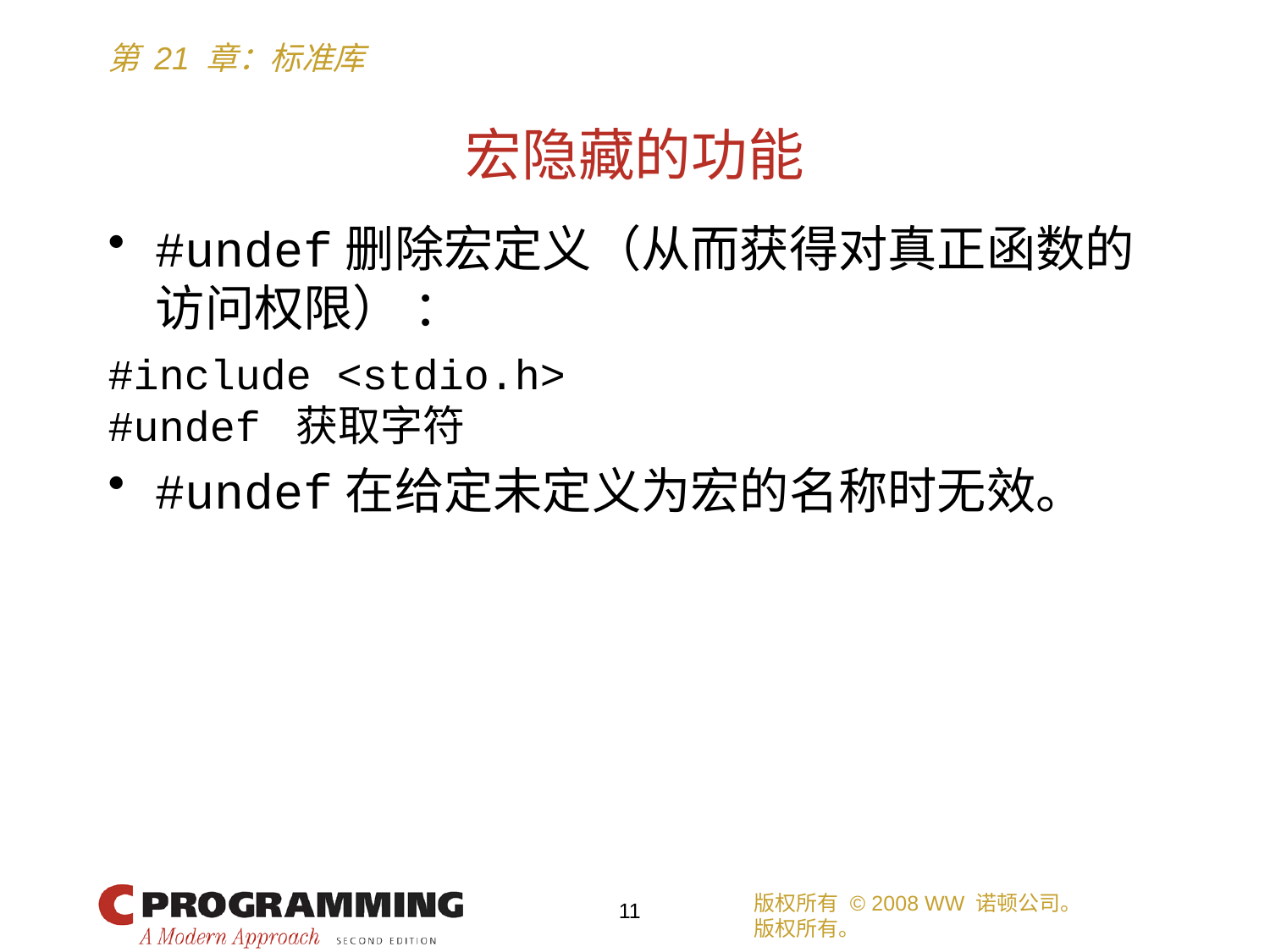

# 宏隐藏的功能
#undef删除宏定义（从而获得对真正函数的访问权限） ：
#include <stdio.h>
#undef 获取字符
#undef在给定未定义为宏的名称时无效。
版权所有 © 2008 WW 诺顿公司。
版权所有。
11